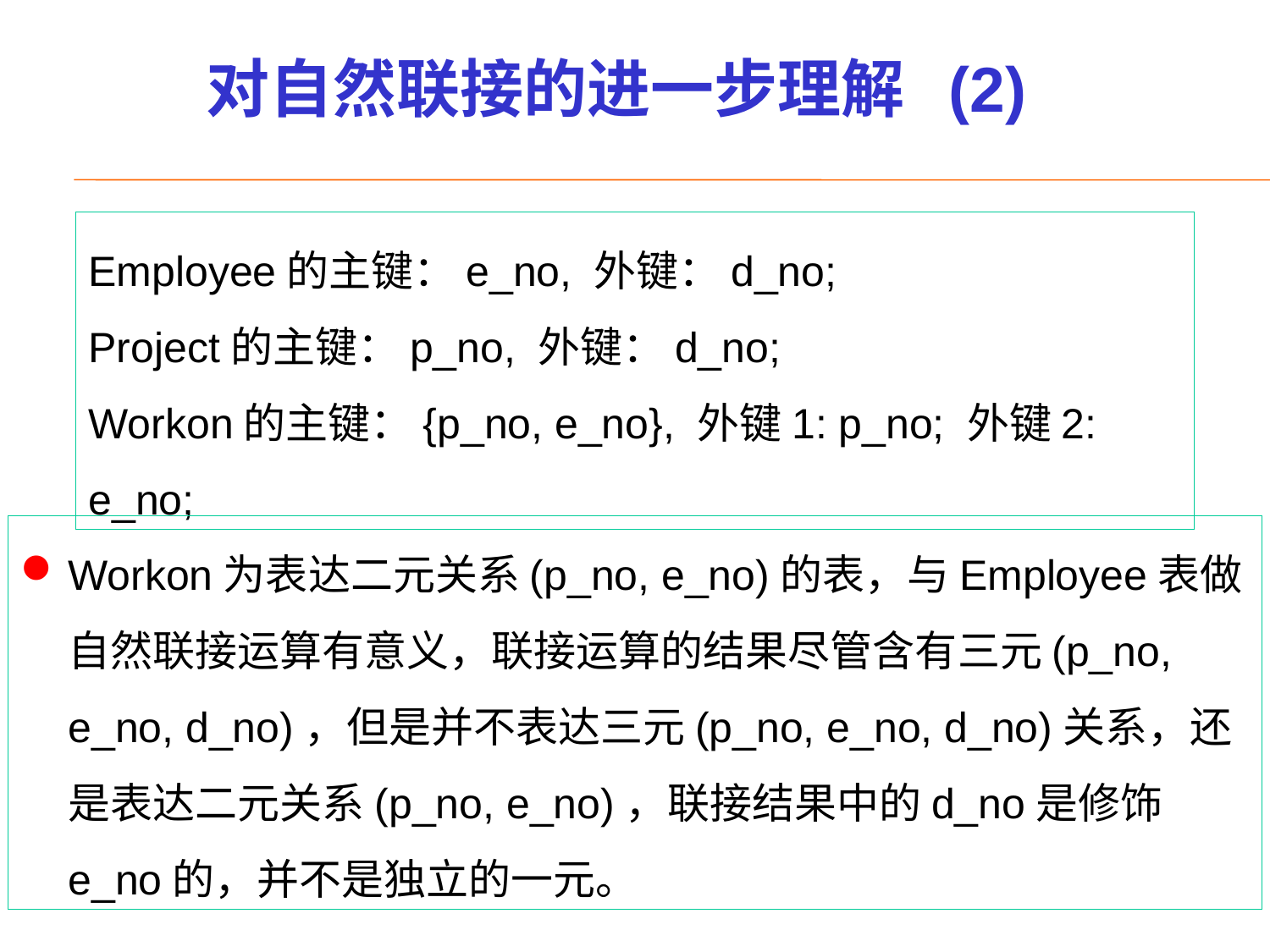

# 对自然联接的进一步理解  (2)

Employee的主键：e_no, 外键：d_no;
Project的主键：p_no, 外键：d_no;
Workon的主键：{p_no, e_no}, 外键1: p_no; 外键2: e_no;
Workon为表达二元关系(p_no, e_no)的表，与Employee表做自然联接运算有意义，联接运算的结果尽管含有三元(p_no, e_no, d_no)，但是并不表达三元(p_no, e_no, d_no)关系，还是表达二元关系(p_no, e_no)，联接结果中的d_no是修饰e_no的，并不是独立的一元。